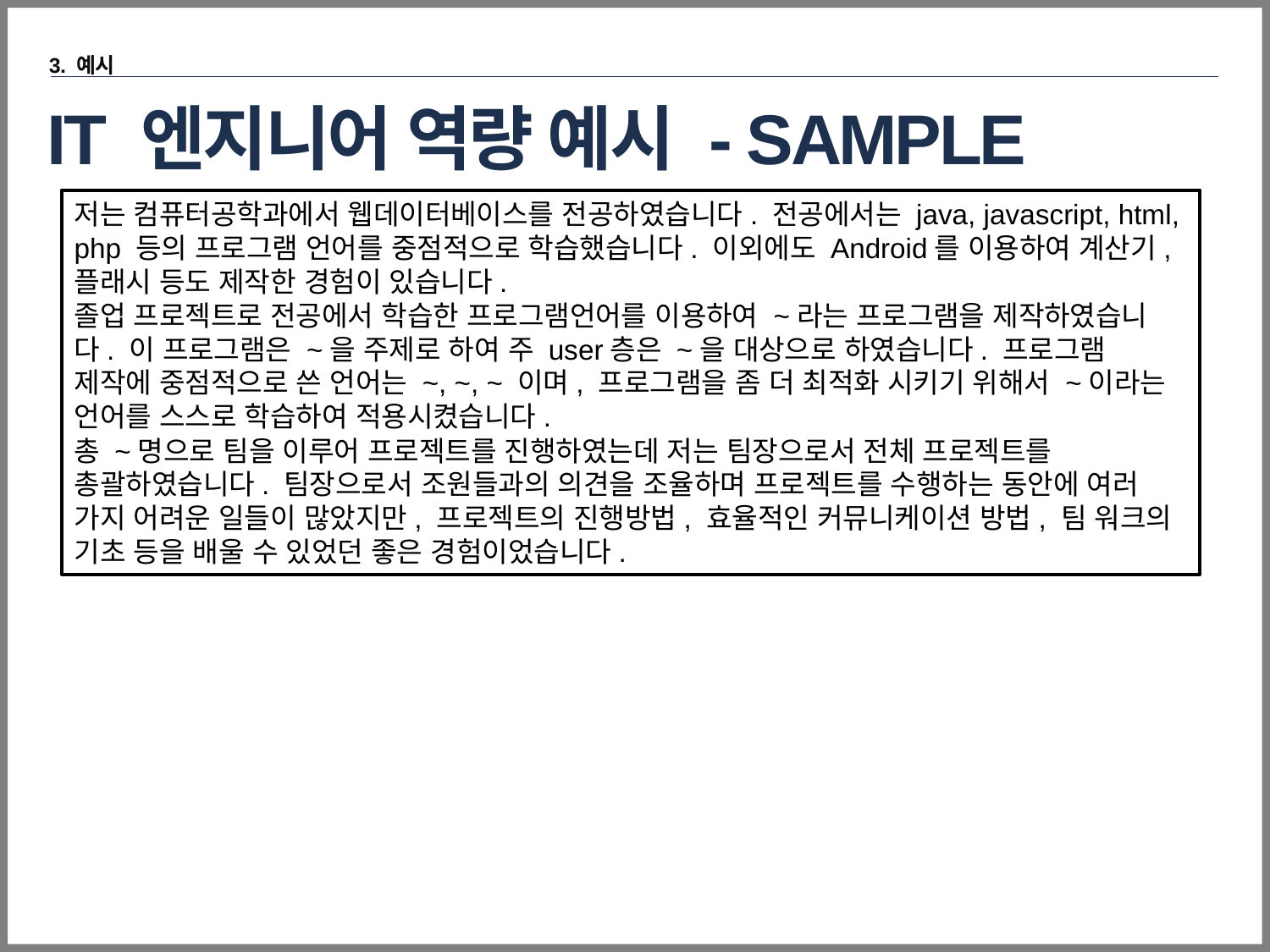

3. 예시
# IT 엔지니어 역량 예시 - SAMPLE
저는 컴퓨터공학과에서 웹데이터베이스를 전공하였습니다. 전공에서는 java, javascript, html, php 등의 프로그램 언어를 중점적으로 학습했습니다. 이외에도 Android를 이용하여 계산기, 플래시 등도 제작한 경험이 있습니다.
졸업 프로젝트로 전공에서 학습한 프로그램언어를 이용하여 ~라는 프로그램을 제작하였습니다. 이 프로그램은 ~을 주제로 하여 주 user층은 ~을 대상으로 하였습니다. 프로그램 제작에 중점적으로 쓴 언어는 ~, ~, ~ 이며, 프로그램을 좀 더 최적화 시키기 위해서 ~이라는 언어를 스스로 학습하여 적용시켰습니다.
총 ~명으로 팀을 이루어 프로젝트를 진행하였는데 저는 팀장으로서 전체 프로젝트를 총괄하였습니다. 팀장으로서 조원들과의 의견을 조율하며 프로젝트를 수행하는 동안에 여러 가지 어려운 일들이 많았지만, 프로젝트의 진행방법, 효율적인 커뮤니케이션 방법, 팀 워크의 기초 등을 배울 수 있었던 좋은 경험이었습니다.